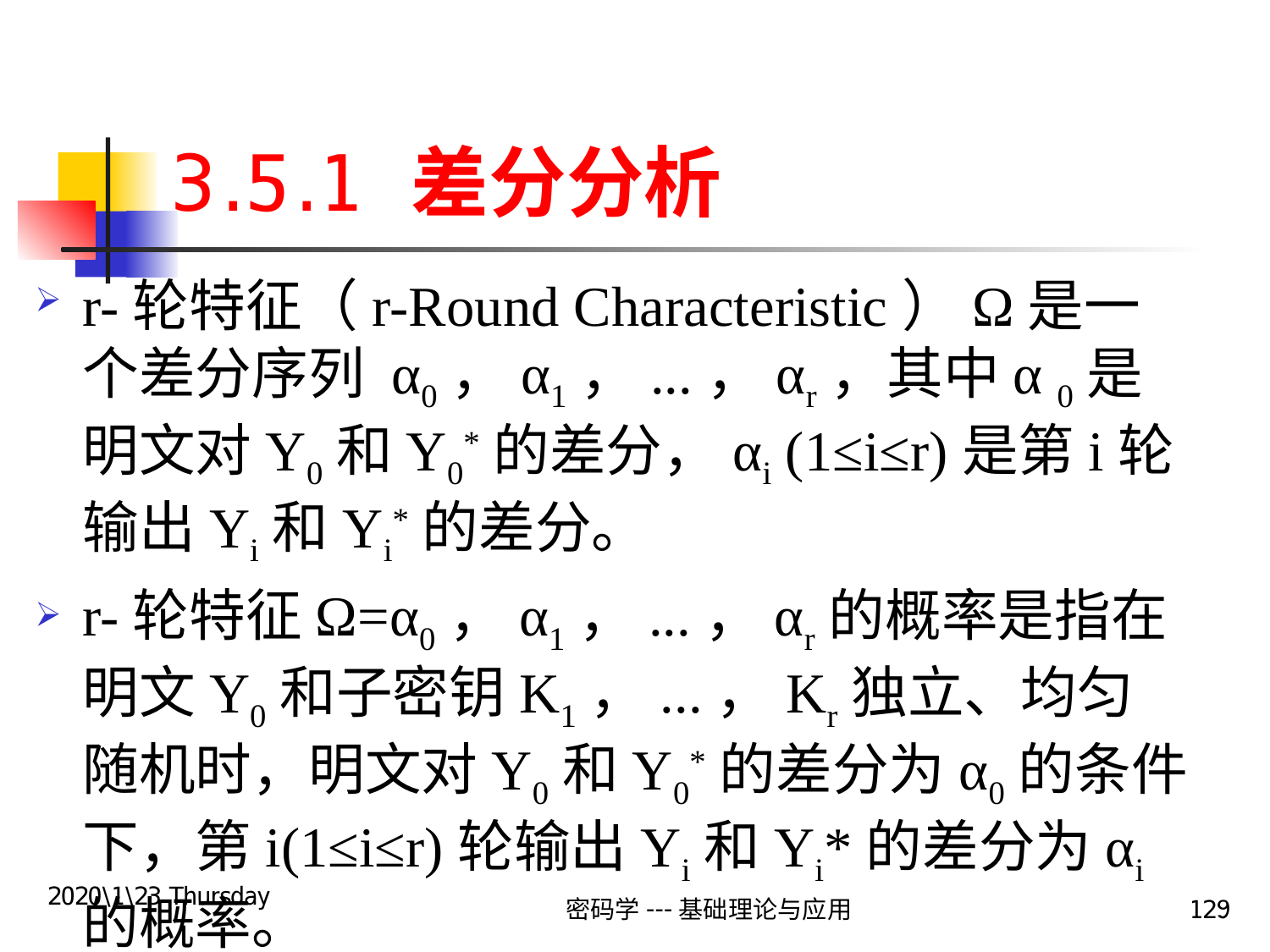

# 3.5.1 差分分析
r-轮特征（r-Round Characteristic）Ω是一个差分序列 α0，α1，...，αr，其中α 0是明文对Y0和Y0*的差分，αi (1≤i≤r)是第i轮输出Yi和Yi*的差分。
r-轮特征Ω=α0，α1，...，αr的概率是指在明文Y0和子密钥K1，...，Kr独立、均匀随机时，明文对Y0和Y0*的差分为α0的条件下，第i(1≤i≤r)轮输出Yi和Yi*的差分为αi的概率。
2020\1\23 Thursday
密码学---基础理论与应用
129